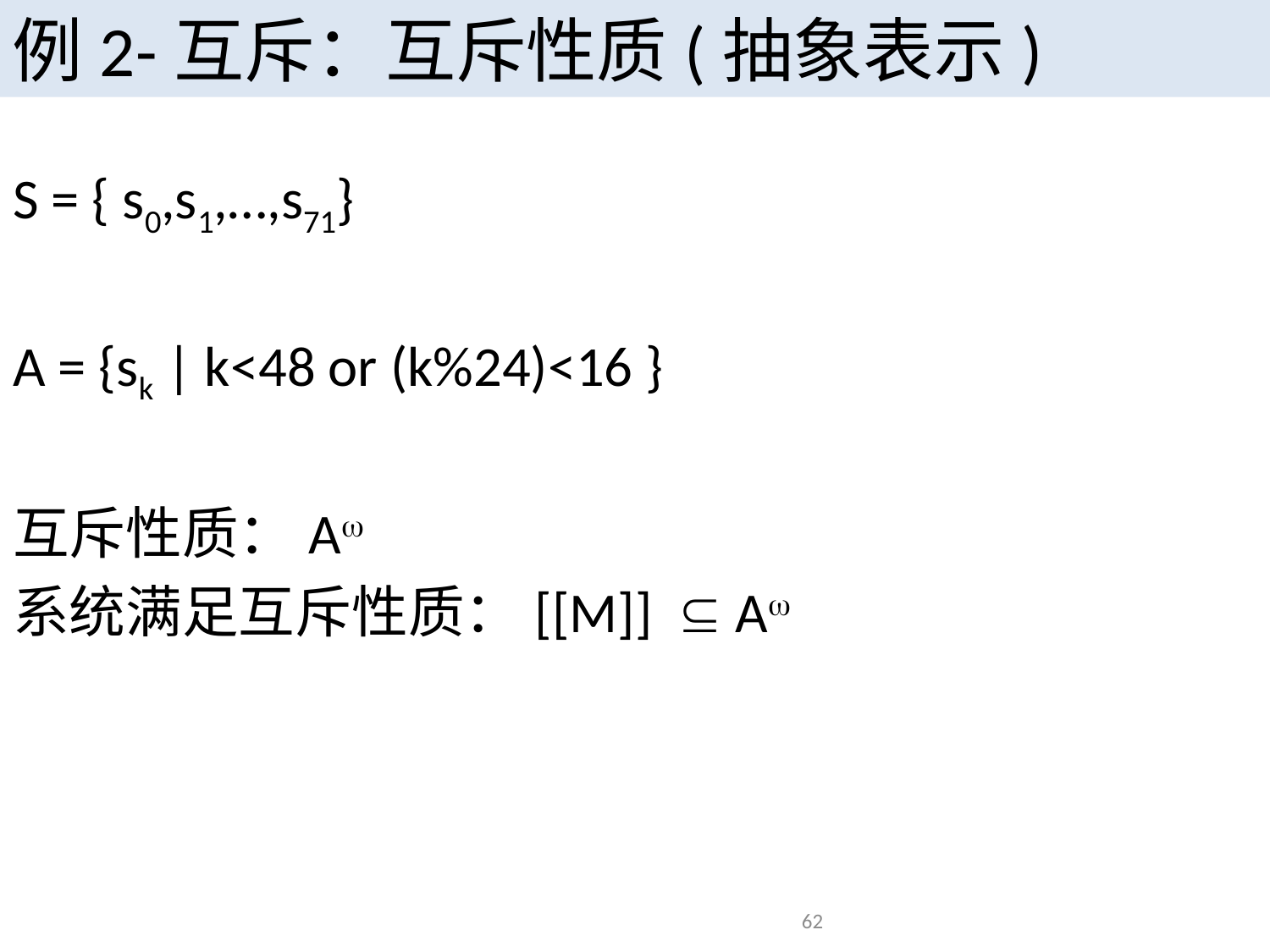

例2-互斥：互斥性质(抽象表示)
S = { s0,s1,…,s71}

A = {sk | k<48 or (k%24)<16 }

互斥性质：Aω
系统满足互斥性质：[[M]]  ⊆ Aω

62